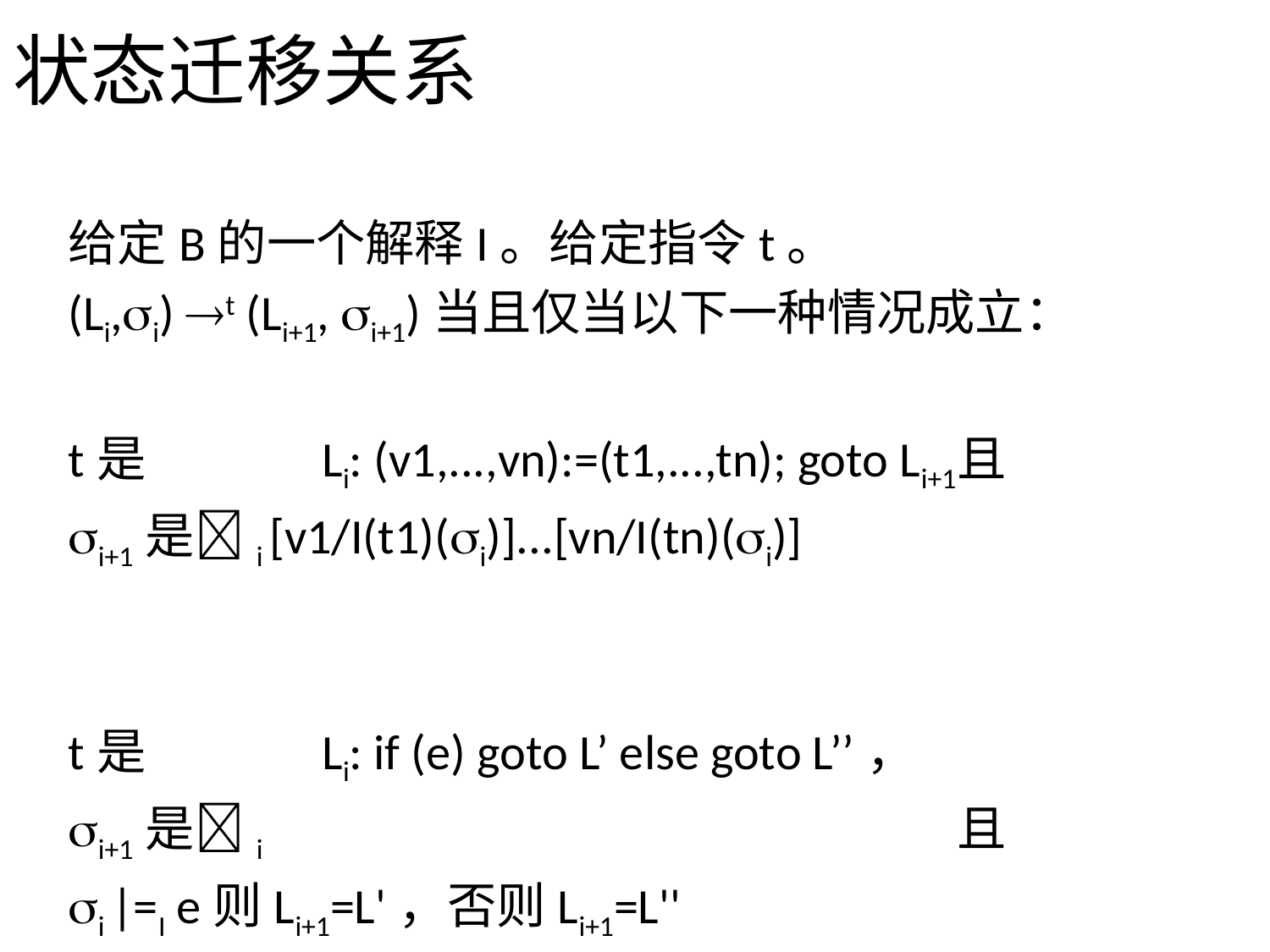

# 状态迁移关系

给定B的一个解释I。给定指令t。
(Li,σi) →t (Li+1, σi+1)当且仅当以下一种情况成立：

t是		Li: (v1,...,vn):=(t1,...,tn); goto Li+1	且
σi+1是	σi [v1/I(t1)(σi)]...[vn/I(tn)(σi)]

t是		Li: if (e) goto L’ else goto L’’，
σi+1是	σi 						且
σi |=I e则Li+1=L'，否则Li+1=L''